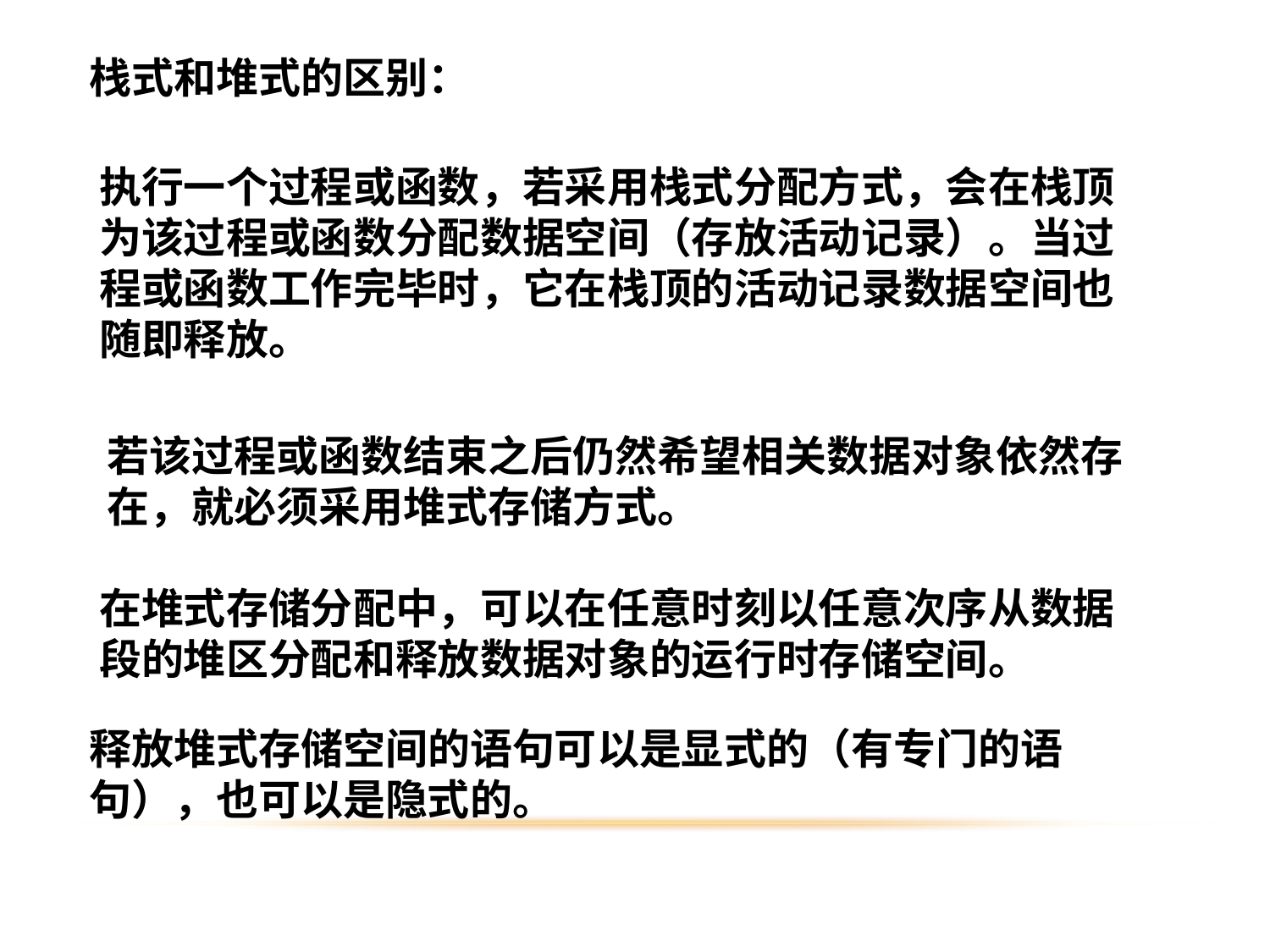

栈式和堆式的区别：
执行一个过程或函数，若采用栈式分配方式，会在栈顶为该过程或函数分配数据空间（存放活动记录）。当过程或函数工作完毕时，它在栈顶的活动记录数据空间也随即释放。
若该过程或函数结束之后仍然希望相关数据对象依然存在，就必须采用堆式存储方式。
在堆式存储分配中，可以在任意时刻以任意次序从数据段的堆区分配和释放数据对象的运行时存储空间。
释放堆式存储空间的语句可以是显式的（有专门的语句），也可以是隐式的。
8